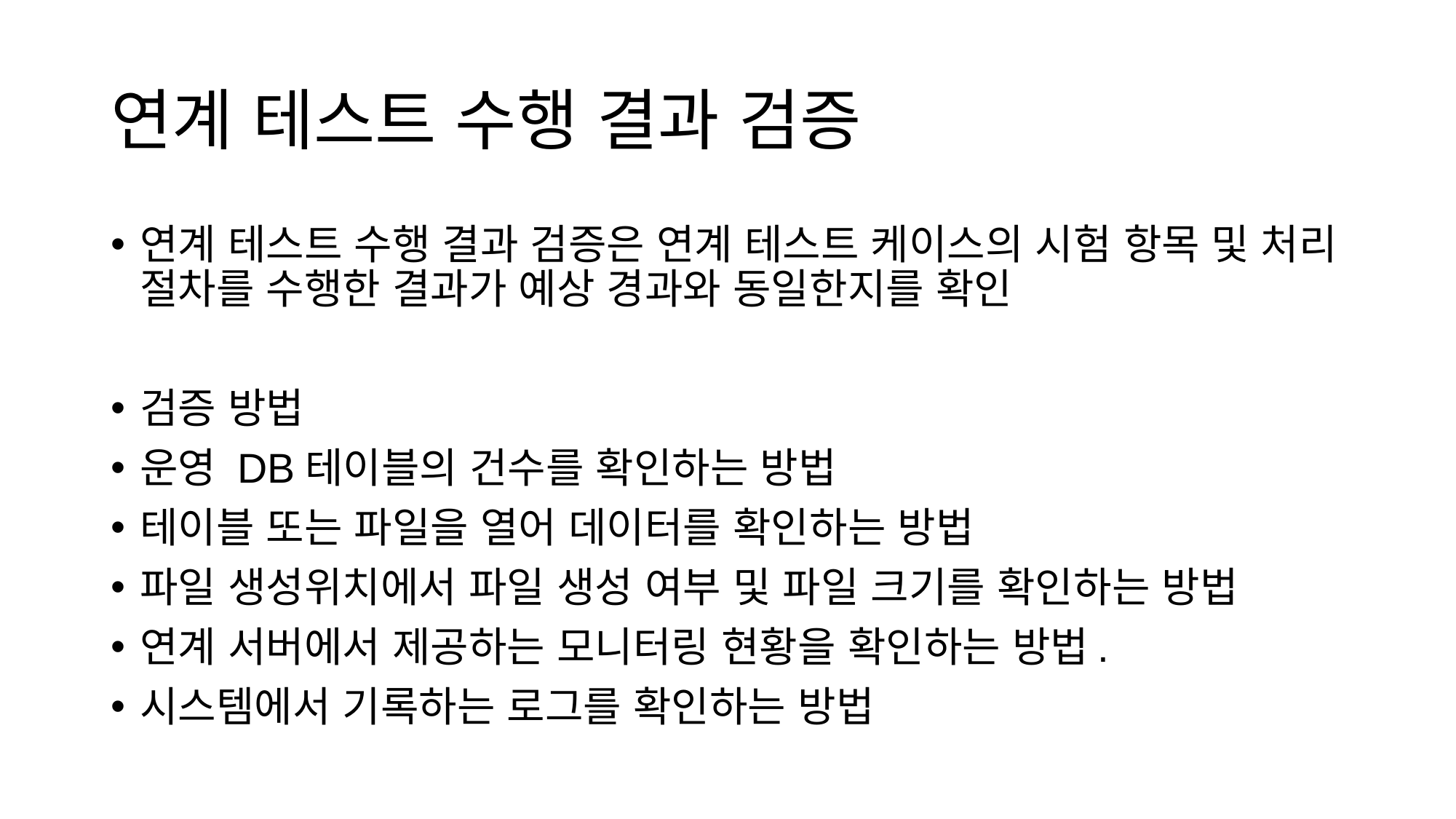

# 연계 테스트 수행 결과 검증
연계 테스트 수행 결과 검증은 연계 테스트 케이스의 시험 항목 및 처리 절차를 수행한 결과가 예상 경과와 동일한지를 확인

검증 방법
운영 DB테이블의 건수를 확인하는 방법
테이블 또는 파일을 열어 데이터를 확인하는 방법
파일 생성위치에서 파일 생성 여부 및 파일 크기를 확인하는 방법
연계 서버에서 제공하는 모니터링 현황을 확인하는 방법.
시스템에서 기록하는 로그를 확인하는 방법